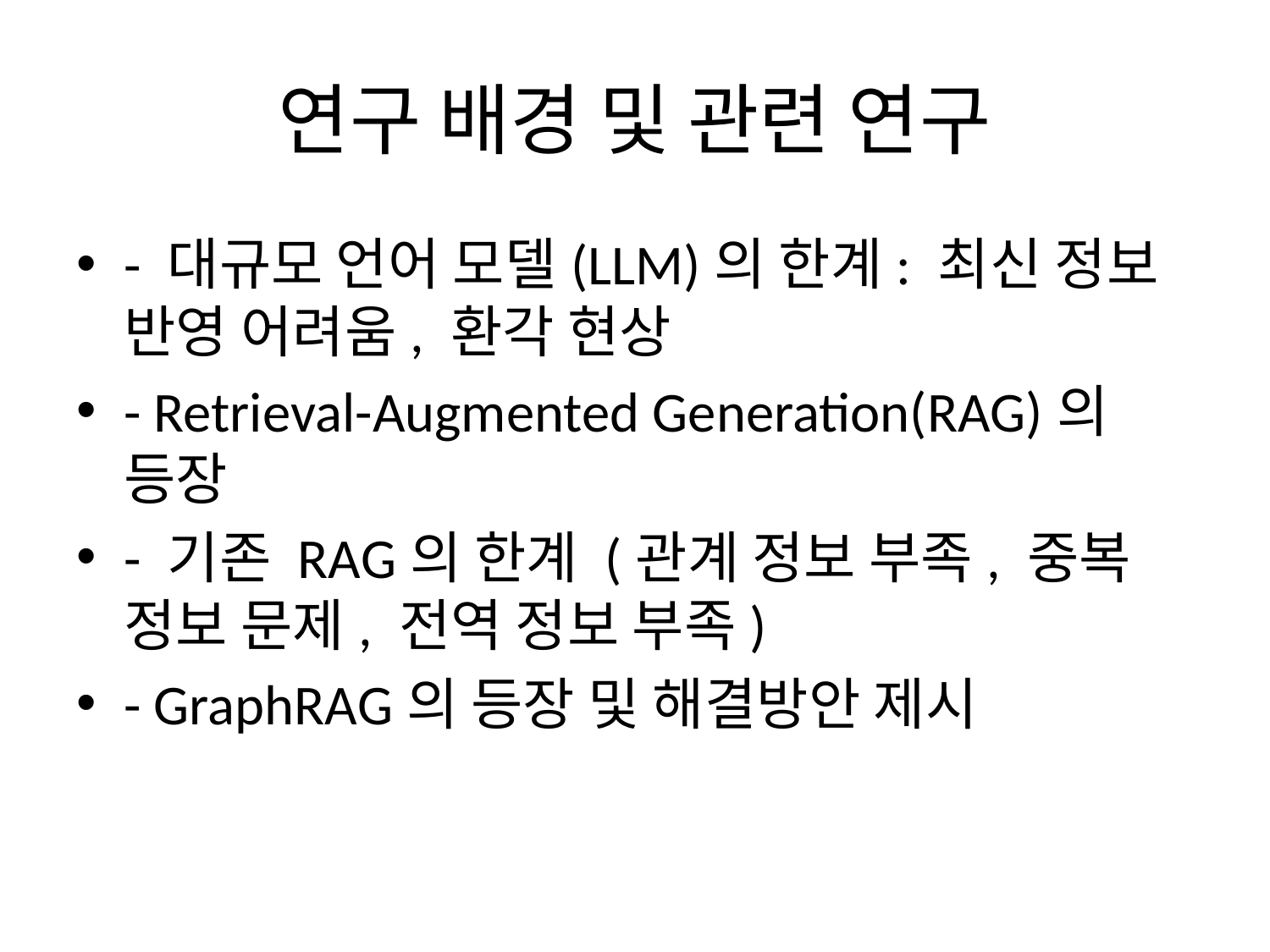

# 연구 배경 및 관련 연구
- 대규모 언어 모델(LLM)의 한계: 최신 정보 반영 어려움, 환각 현상
- Retrieval-Augmented Generation(RAG)의 등장
- 기존 RAG의 한계 (관계 정보 부족, 중복 정보 문제, 전역 정보 부족)
- GraphRAG의 등장 및 해결방안 제시